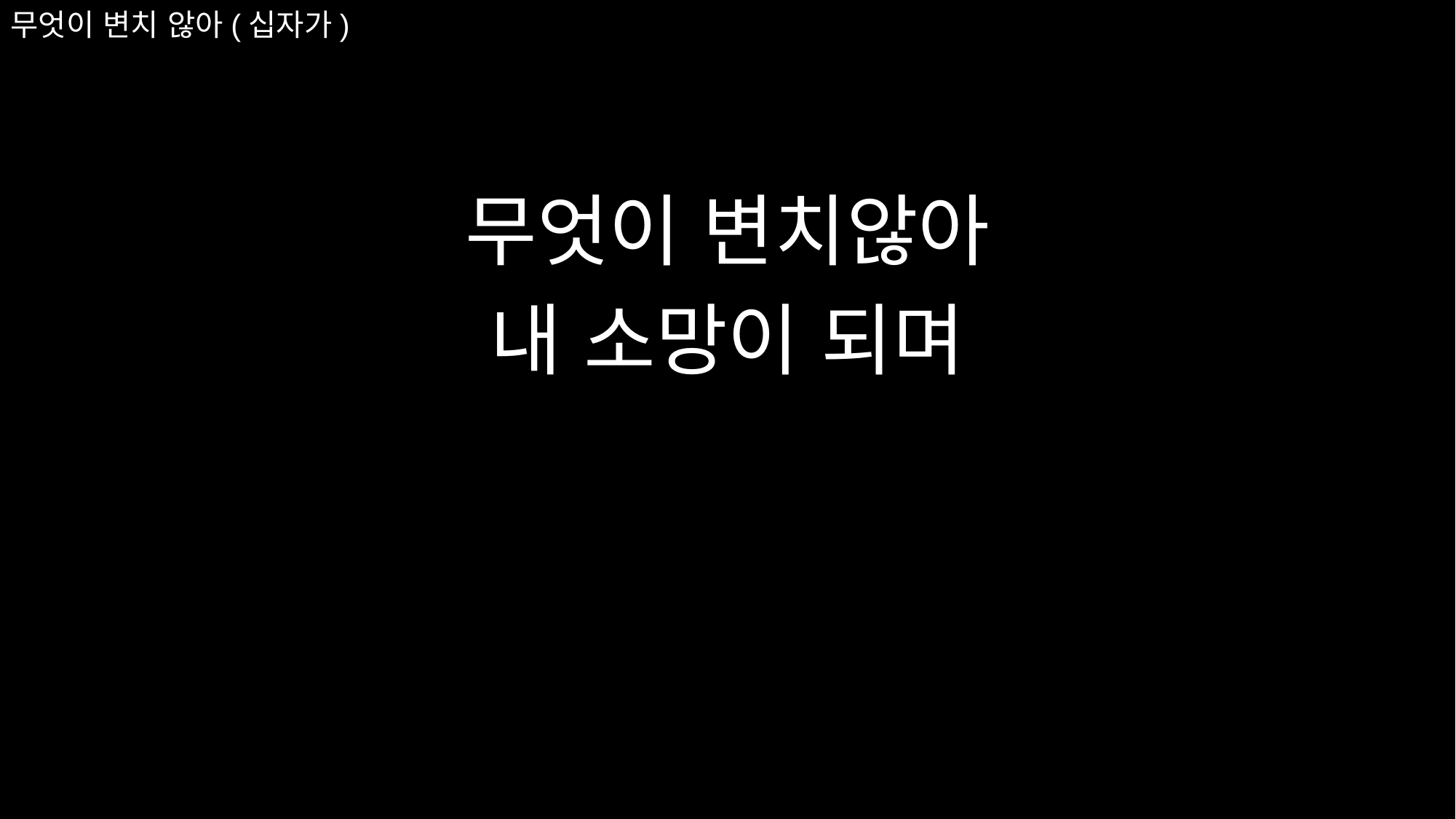

무엇이 변치않아
내 소망이 되며
# 무엇이 변치 않아(십자가)